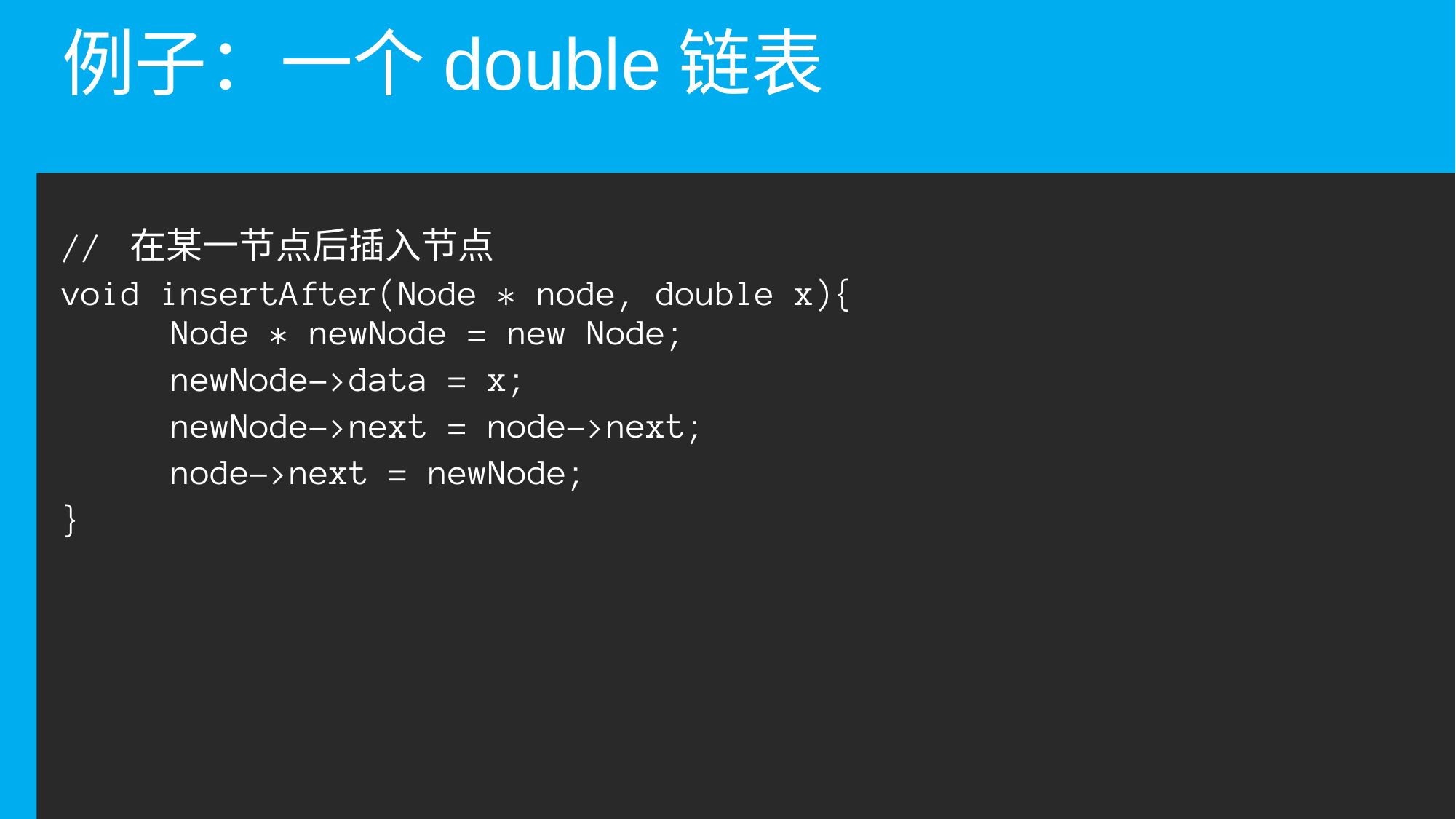

# 例子：一个double链表
// 在某一节点后插入节点
void insertAfter(Node * node, double x){
	Node * newNode = new Node;
	newNode->data = x;
	newNode->next = node->next;
	node->next = newNode;
}